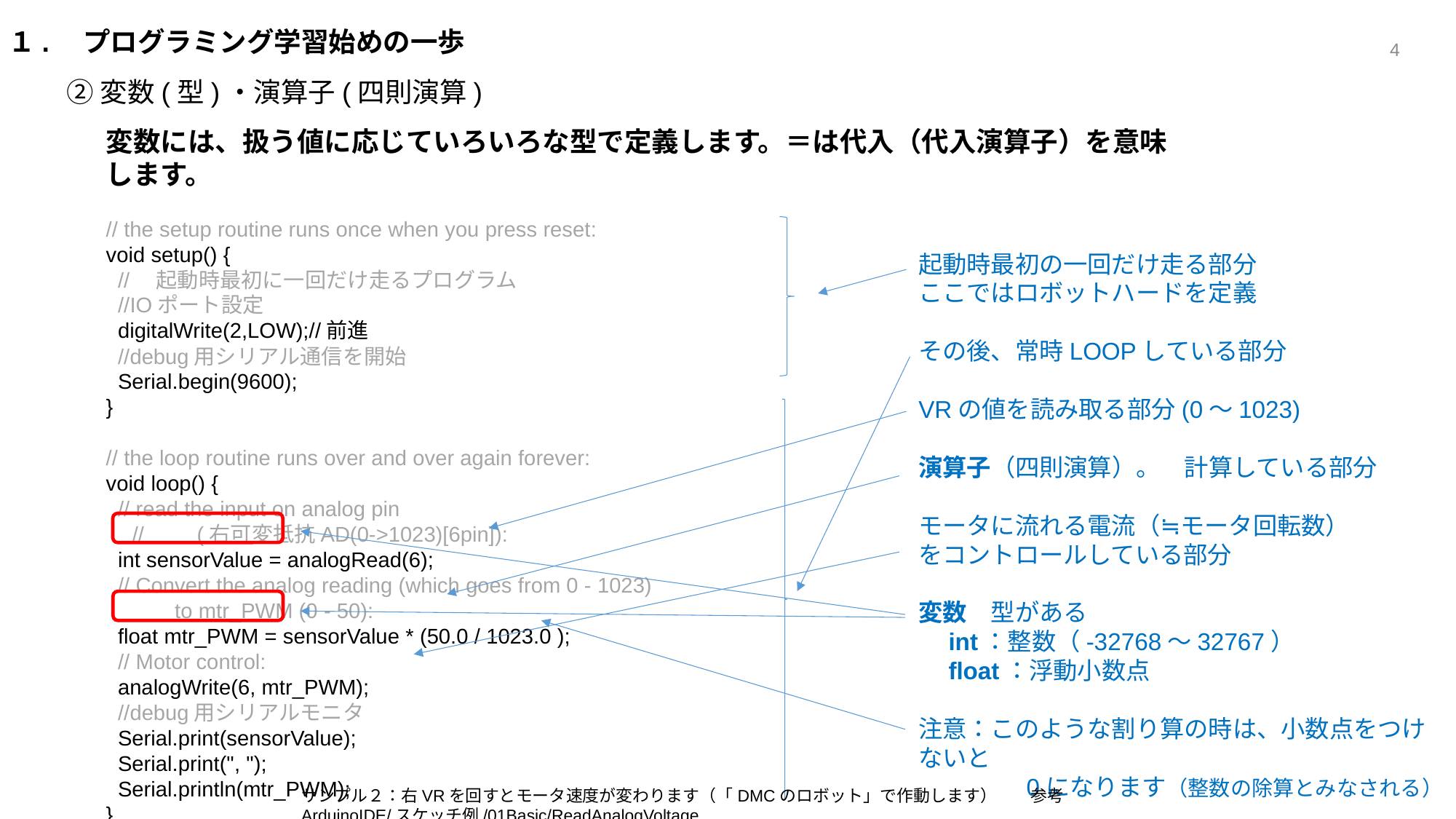

１.　プログラミング学習始めの一歩
4
②変数(型)・演算子(四則演算)
変数には、扱う値に応じていろいろな型で定義します。＝は代入（代入演算子）を意味します。

// the setup routine runs once when you press reset:
void setup() {
  //　起動時最初に一回だけ走るプログラム
  //IOポート設定
  digitalWrite(2,LOW);//前進
  //debug用シリアル通信を開始
  Serial.begin(9600);
}

// the loop routine runs over and over again forever:
void loop() {
  // read the input on analog pin
　//　　(右可変抵抗AD(0->1023)[6pin]):
  int sensorValue = analogRead(6);
  // Convert the analog reading (which goes from 0 - 1023)
　　　to mtr_PWM (0 - 50):
  float mtr_PWM = sensorValue * (50.0 / 1023.0 );
  // Motor control:
  analogWrite(6, mtr_PWM);
  //debug用シリアルモニタ
  Serial.print(sensorValue);
  Serial.print(", ");
  Serial.println(mtr_PWM);
}

起動時最初の一回だけ走る部分
ここではロボットハードを定義

その後、常時LOOPしている部分

VRの値を読み取る部分(0～1023)

演算子（四則演算）。　計算している部分

モータに流れる電流（≒モータ回転数）
をコントロールしている部分

変数　型がある
　int：整数（-32768～32767）
　float：浮動小数点

注意：このような割り算の時は、小数点をつけないと
　　　　 0になります（整数の除算とみなされる）

サンプル２：右VRを回すとモータ速度が変わります（「DMCのロボット」で作動します）　　参考　 ArduinoIDE/スケッチ例/01Basic/ReadAnalogVoltage